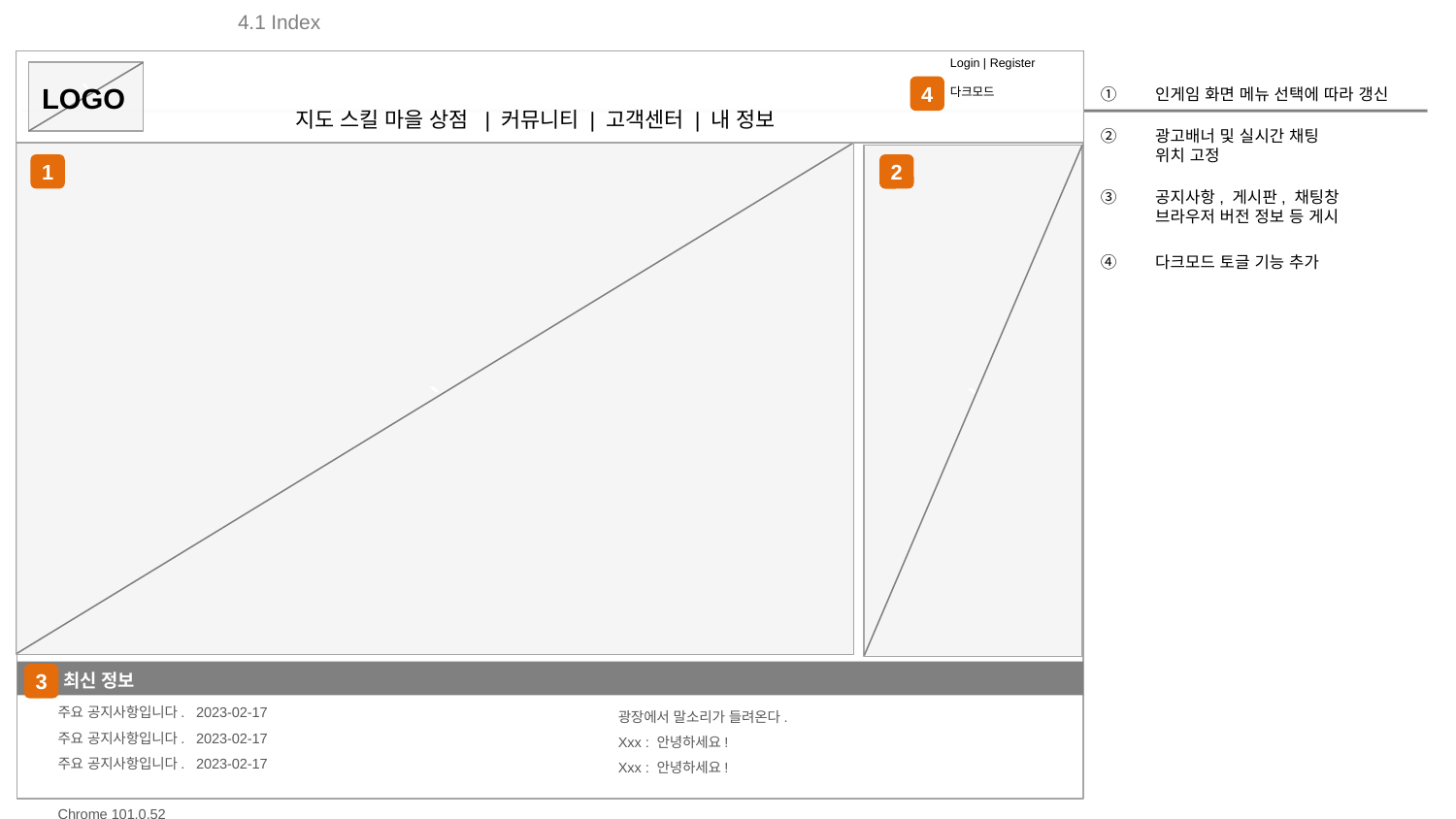

3.1
# 4.1 Index
Login | Register

다크모드

`
`
LOGO
지도 스킬 마을 상점  | 커뮤니티 | 고객센터 | 내 정보

4
인게임 화면 메뉴 선택에 따라 갱신
광고배너 및 실시간 채팅
위치 고정
공지사항, 게시판, 채팅창
브라우저 버전 정보 등 게시

다크모드 토글 기능 추가
`
`
1
2

최신 정보
3
광장에서 말소리가 들려온다.
Xxx : 안녕하세요!
Xxx : 안녕하세요!

주요 공지사항입니다.   2023-02-17
주요 공지사항입니다.   2023-02-17
주요 공지사항입니다.   2023-02-17

Chrome 101.0.52